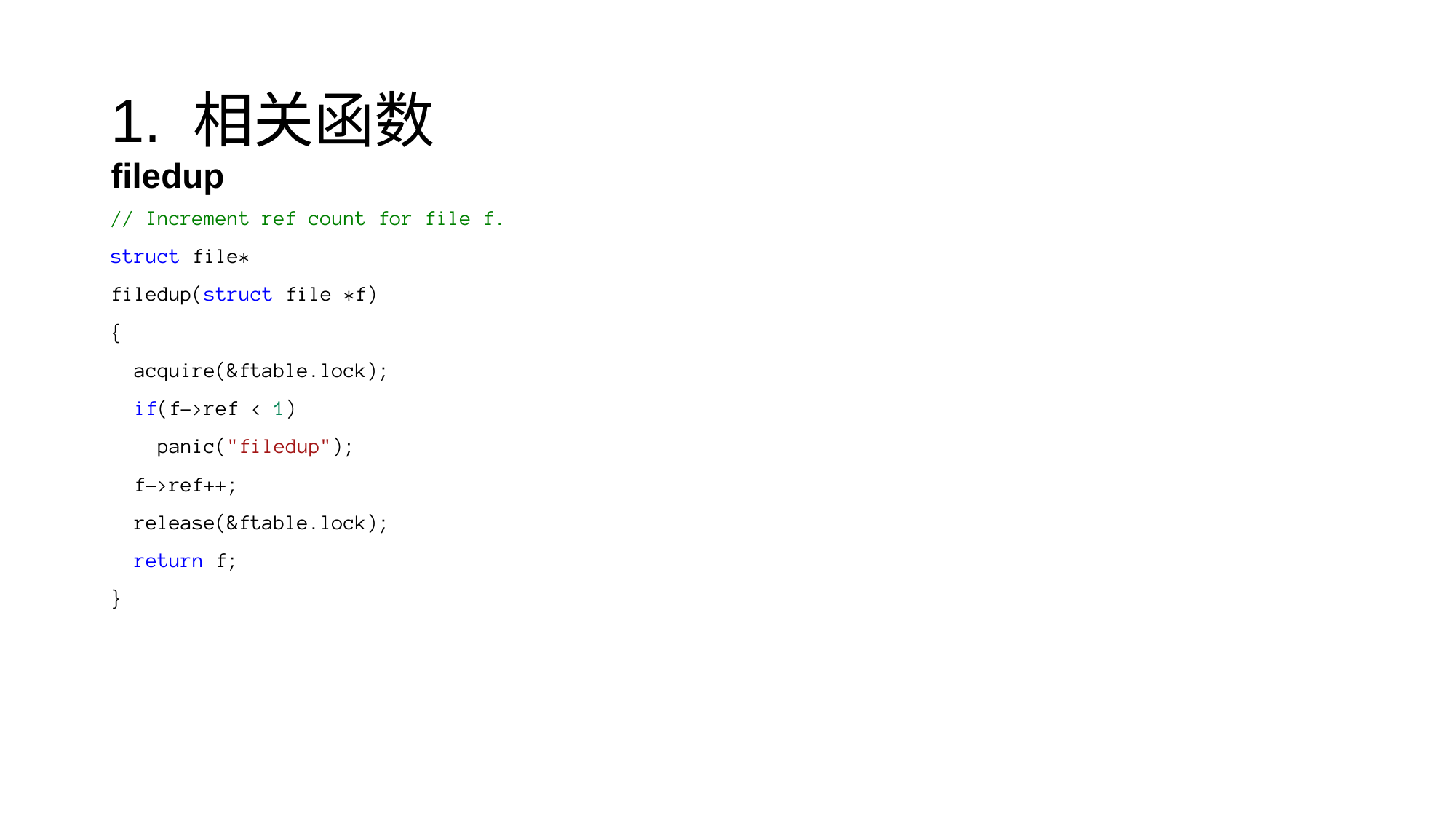

# 1. 相关函数
filedup
// Increment ref count for file f.
struct file*
filedup(struct file *f)
{
  acquire(&ftable.lock);
  if(f->ref < 1)
    panic("filedup");
  f->ref++;
  release(&ftable.lock);
  return f;
}